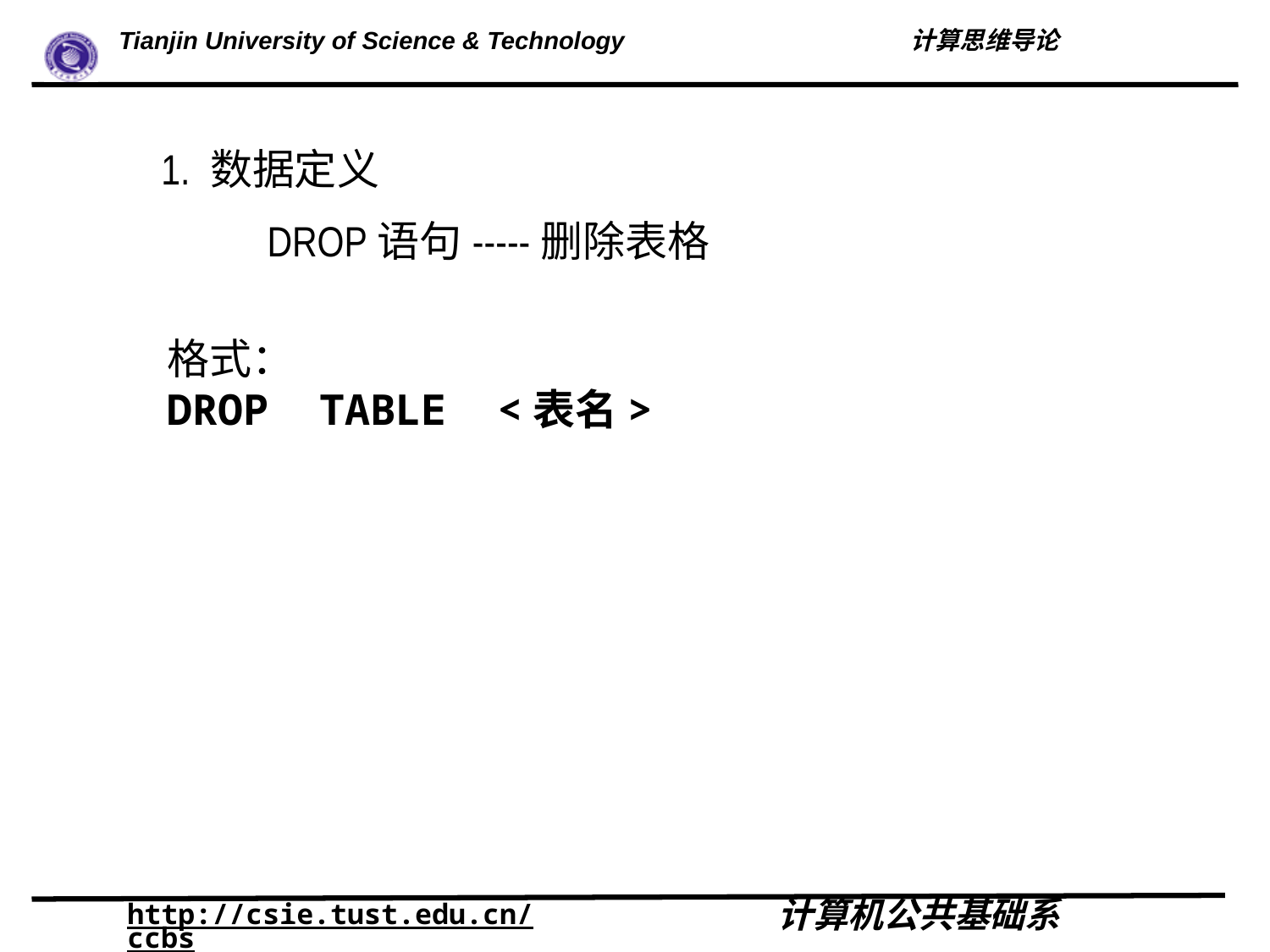

1. 数据定义
 DROP语句-----删除表格
格式：
DROP  TABLE  <表名>